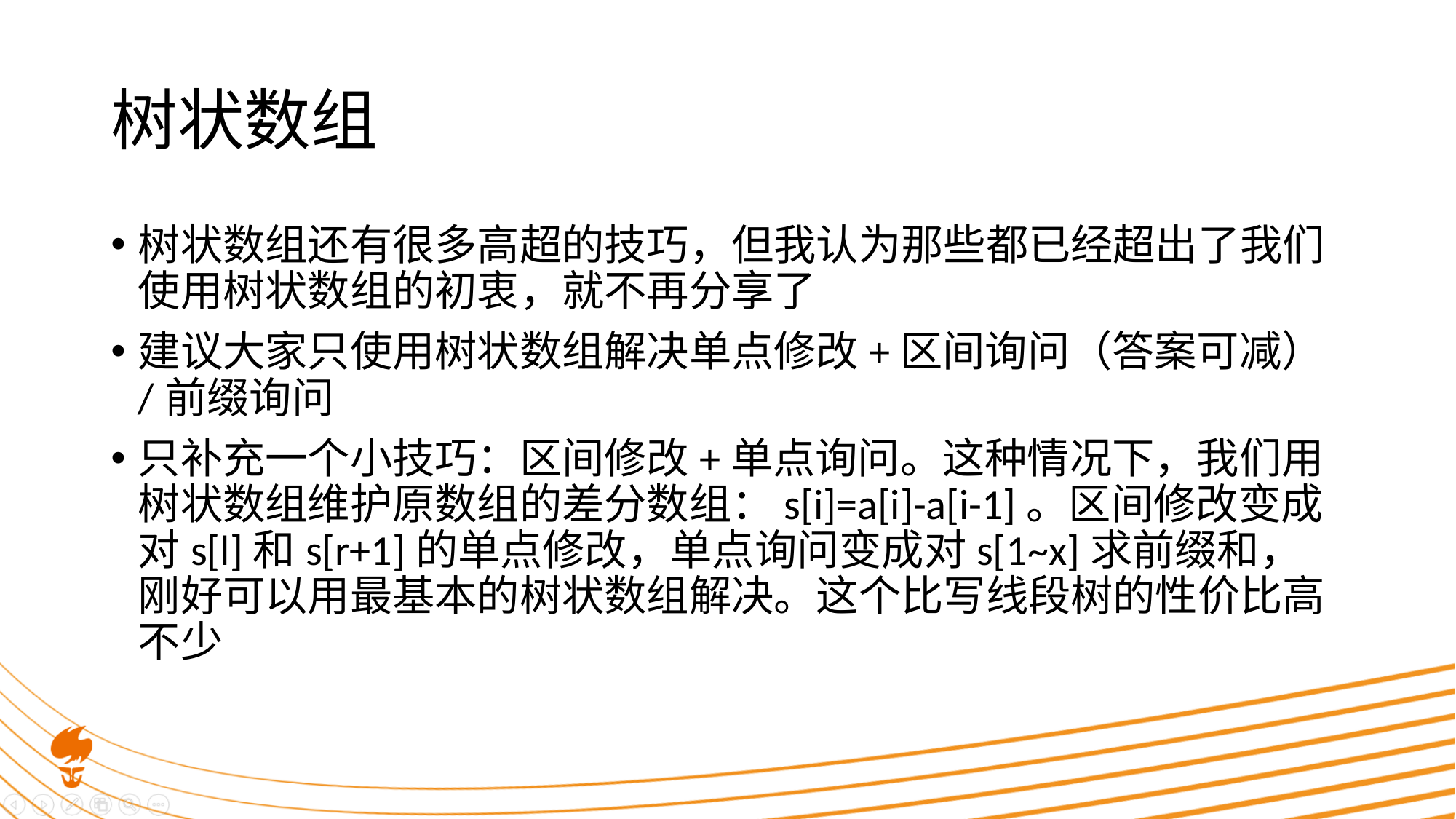

# 树状数组
树状数组还有很多高超的技巧，但我认为那些都已经超出了我们使用树状数组的初衷，就不再分享了
建议大家只使用树状数组解决单点修改+区间询问（答案可减）/前缀询问
只补充一个小技巧：区间修改+单点询问。这种情况下，我们用树状数组维护原数组的差分数组：s[i]=a[i]-a[i-1]。区间修改变成对s[l]和s[r+1]的单点修改，单点询问变成对s[1~x]求前缀和，刚好可以用最基本的树状数组解决。这个比写线段树的性价比高不少